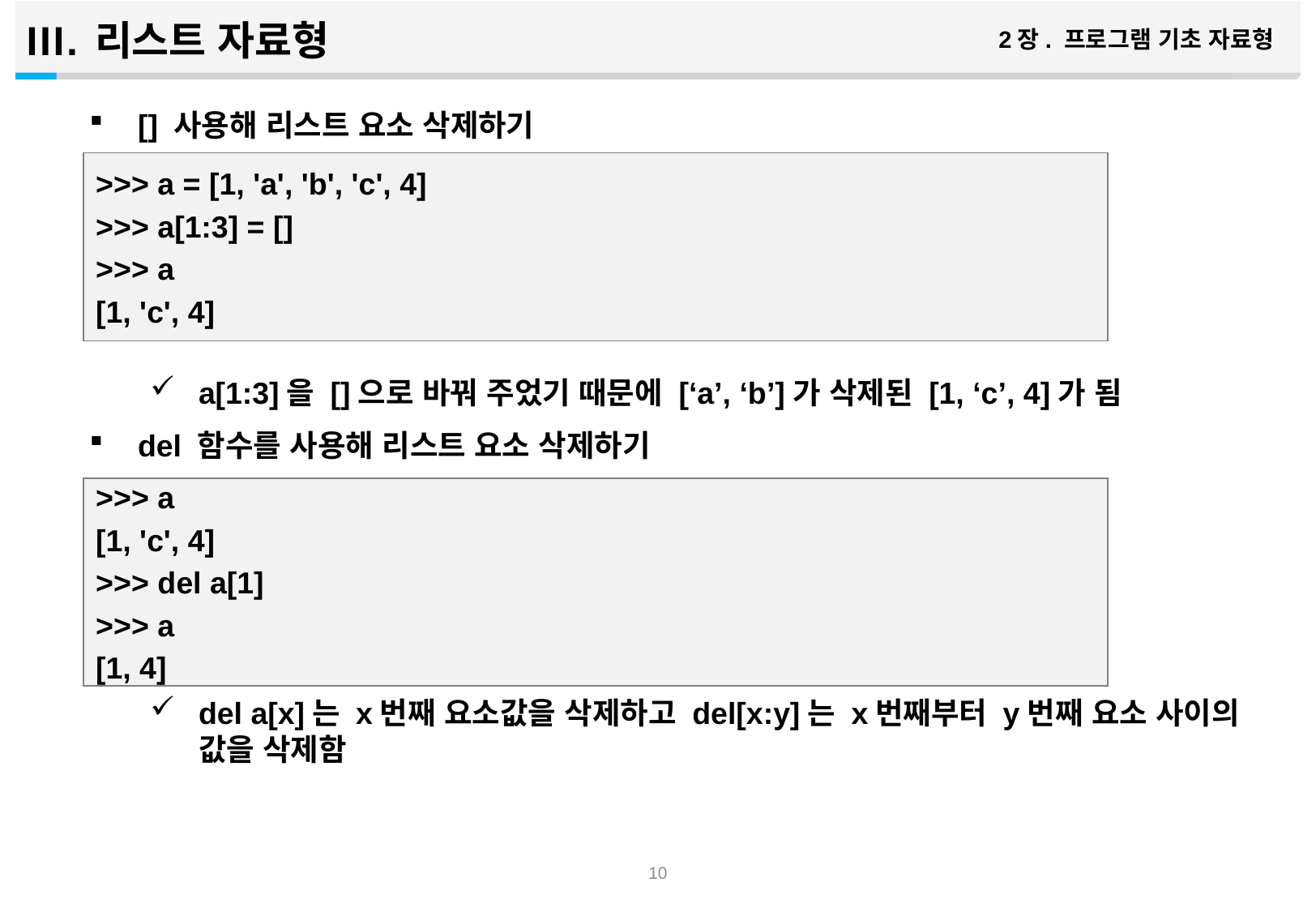

리스트 자료형
2장. 프로그램 기초 자료형
[] 사용해 리스트 요소 삭제하기

a[1:3]을 []으로 바꿔 주었기 때문에 [‘a’, ‘b’]가 삭제된 [1, ‘c’, 4]가 됨
del 함수를 사용해 리스트 요소 삭제하기

del a[x]는 x번째 요소값을 삭제하고 del[x:y]는 x번째부터 y번째 요소 사이의 값을 삭제함
>>> a = [1, 'a', 'b', 'c', 4]
>>> a[1:3] = []
>>> a
[1, 'c', 4]
>>> a
[1, 'c', 4]
>>> del a[1]
>>> a
[1, 4]
10